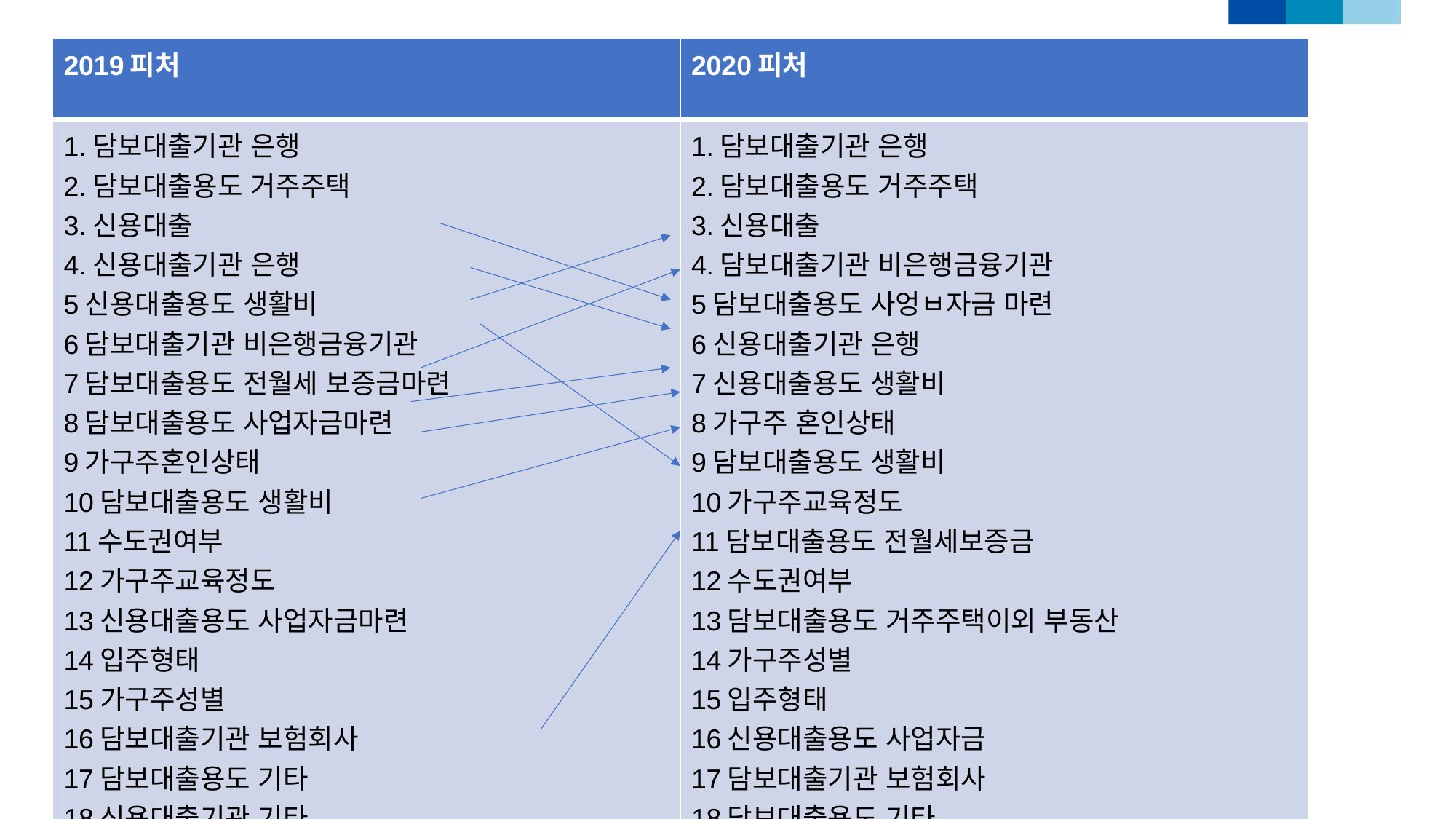

| 2019피처 | 2020피처 |
| --- | --- |
| 1.담보대출기관 은행 2.담보대출용도 거주주택 3.신용대출 4.신용대출기관 은행 5신용대출용도 생활비 6담보대출기관 비은행금융기관 7담보대출용도 전월세 보증금마련 8담보대출용도 사업자금마련 9가구주혼인상태 10담보대출용도 생활비 11수도권여부 12가구주교육정도 13신용대출용도 사업자금마련 14입주형태 15가구주성별 16담보대출기관 보험회사 17담보대출용도 기타 18신용대출기관 기타 19담보대출용도 거주주택이외 부동산 20신용대추루용도 기타 | 1.담보대출기관 은행 2.담보대출용도 거주주택 3.신용대출 4.담보대출기관 비은행금융기관 5담보대출용도 사엉ㅂ자금 마련 6신용대출기관 은행 7신용대출용도 생활비 8가구주 혼인상태 9담보대출용도 생활비 10가구주교육정도 11담보대출용도 전월세보증금 12수도권여부 13담보대출용도 거주주택이외 부동산 14가구주성별 15입주형태 16신용대출용도 사업자금 17담보대출기관 보험회사 18담보대출용도 기타 19신용대출기관 기타 20신용대출용도 기타 |